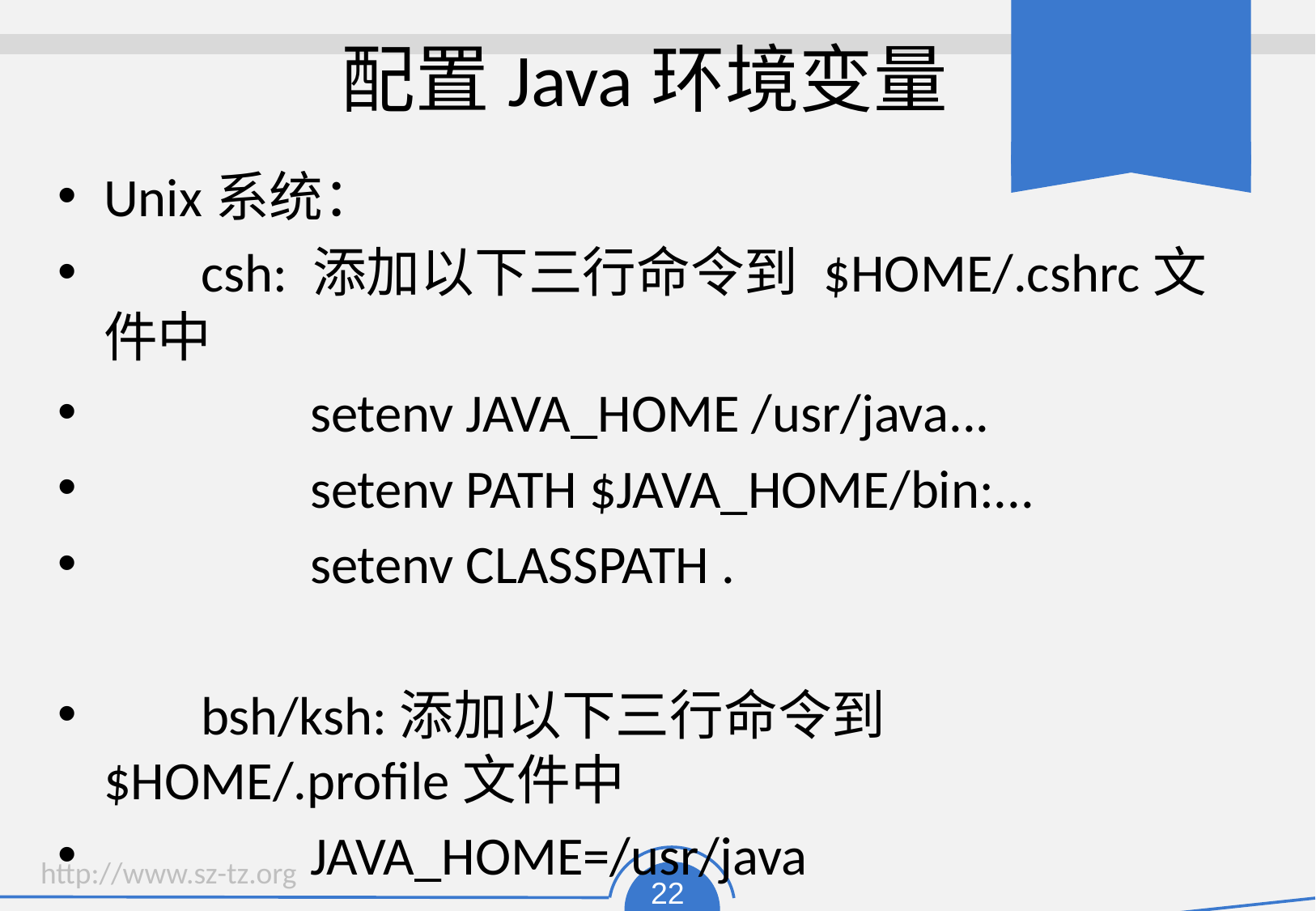

# 配置Java环境变量
Unix系统：
        csh: 添加以下三行命令到 $HOME/.cshrc文件中
                 setenv JAVA_HOME /usr/java...
                 setenv PATH $JAVA_HOME/bin:...
                 setenv CLASSPATH .

        bsh/ksh:添加以下三行命令到 $HOME/.profile文件中
                 JAVA_HOME=/usr/java
                 PATH=$JAVA_HOME/bin:$PATH
                 CLASSPATH=.
                 export JAVA_HOME PATH CLASSPATH